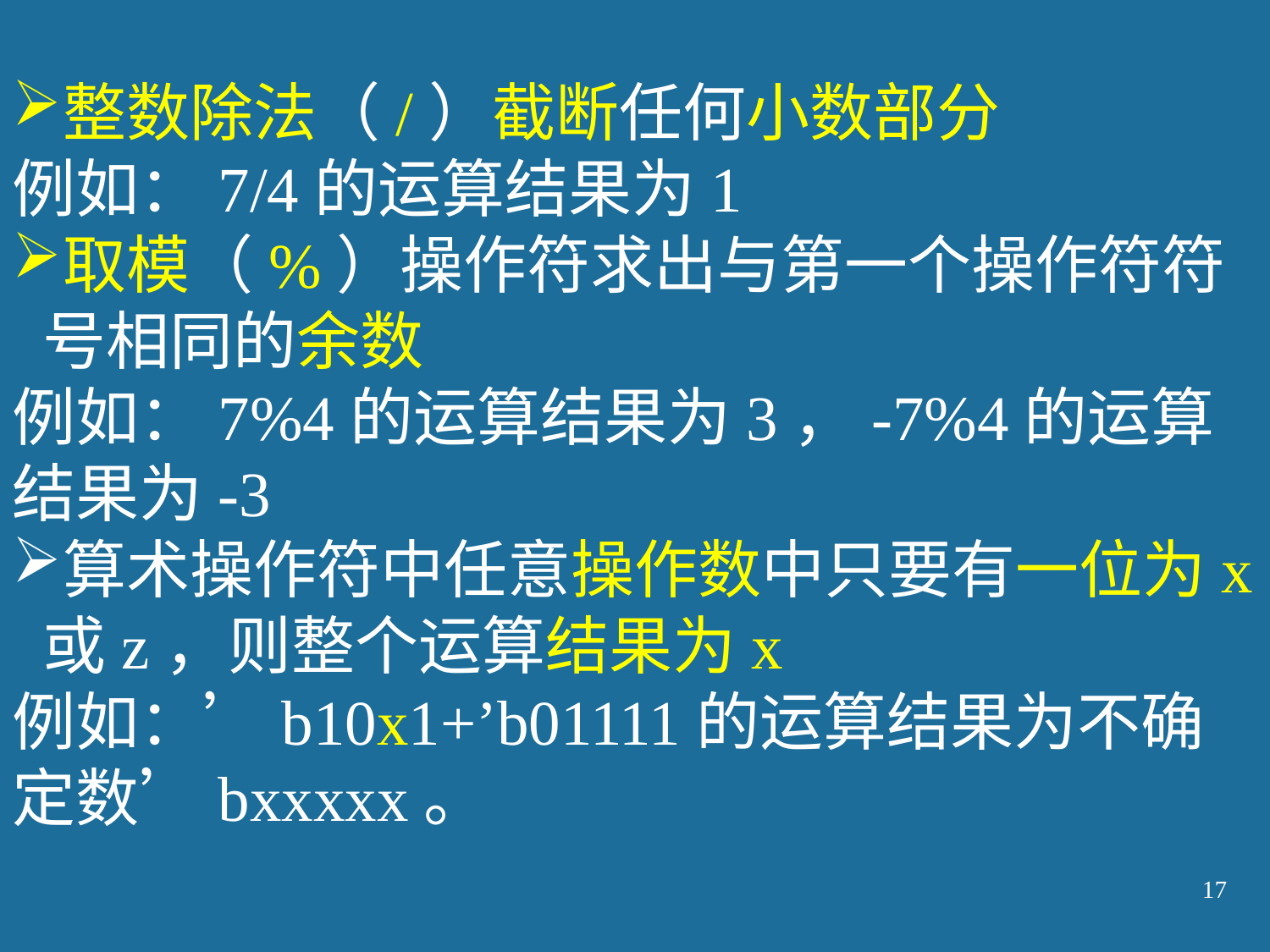

整数除法（/）截断任何小数部分
例如：7/4的运算结果为1
取模（%）操作符求出与第一个操作符符号相同的余数
例如：7%4的运算结果为3，-7%4的运算结果为-3
算术操作符中任意操作数中只要有一位为x或z，则整个运算结果为x
例如：’b10x1+’b01111的运算结果为不确定数’bxxxxx。
17